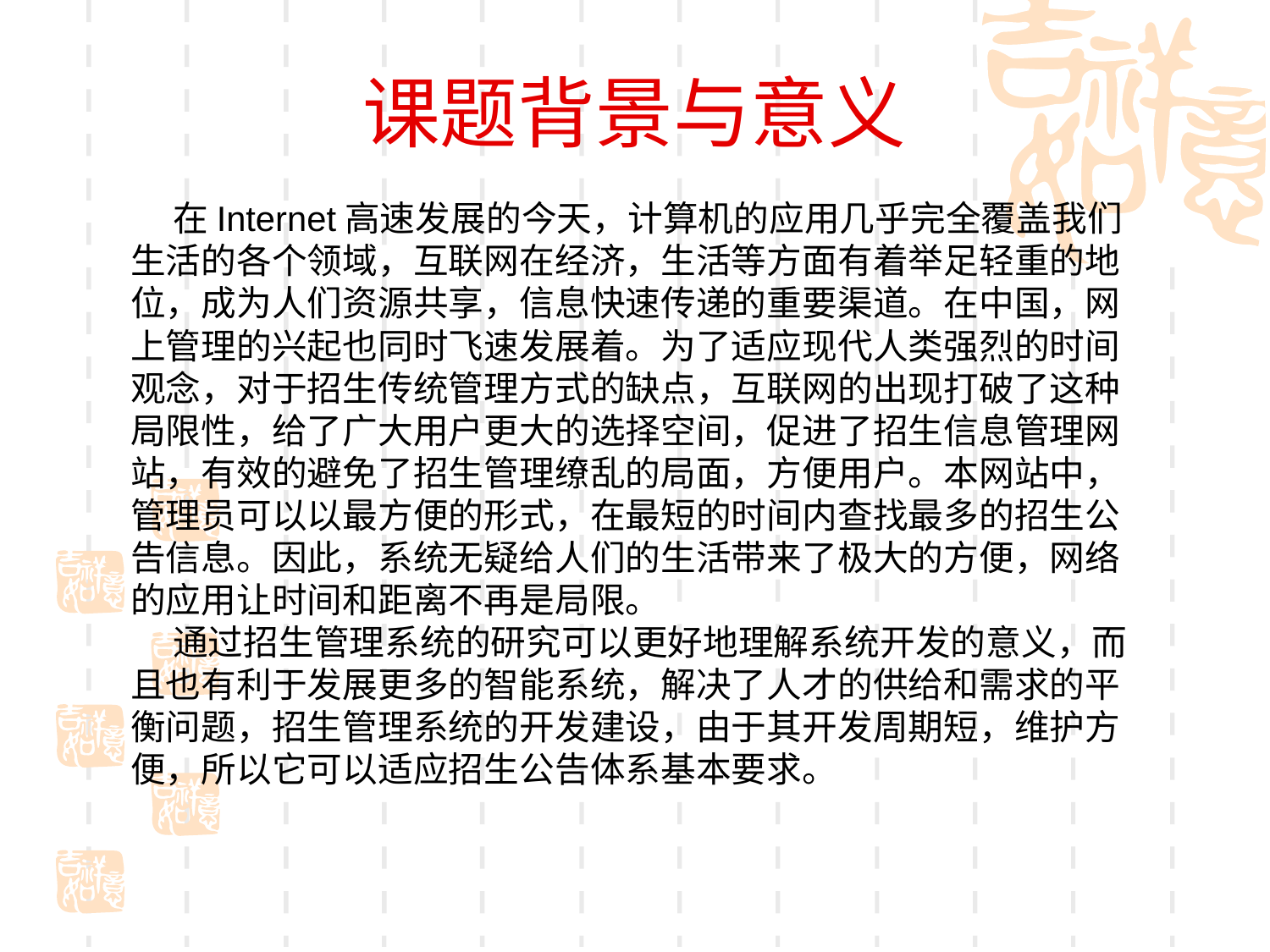

# 课题背景与意义
在Internet高速发展的今天，计算机的应用几乎完全覆盖我们生活的各个领域，互联网在经济，生活等方面有着举足轻重的地位，成为人们资源共享，信息快速传递的重要渠道。在中国，网上管理的兴起也同时飞速发展着。为了适应现代人类强烈的时间观念，对于招生传统管理方式的缺点，互联网的出现打破了这种局限性，给了广大用户更大的选择空间，促进了招生信息管理网站，有效的避免了招生管理缭乱的局面，方便用户。本网站中，管理员可以以最方便的形式，在最短的时间内查找最多的招生公告信息。因此，系统无疑给人们的生活带来了极大的方便，网络的应用让时间和距离不再是局限。
通过招生管理系统的研究可以更好地理解系统开发的意义，而且也有利于发展更多的智能系统，解决了人才的供给和需求的平衡问题，招生管理系统的开发建设，由于其开发周期短，维护方便，所以它可以适应招生公告体系基本要求。